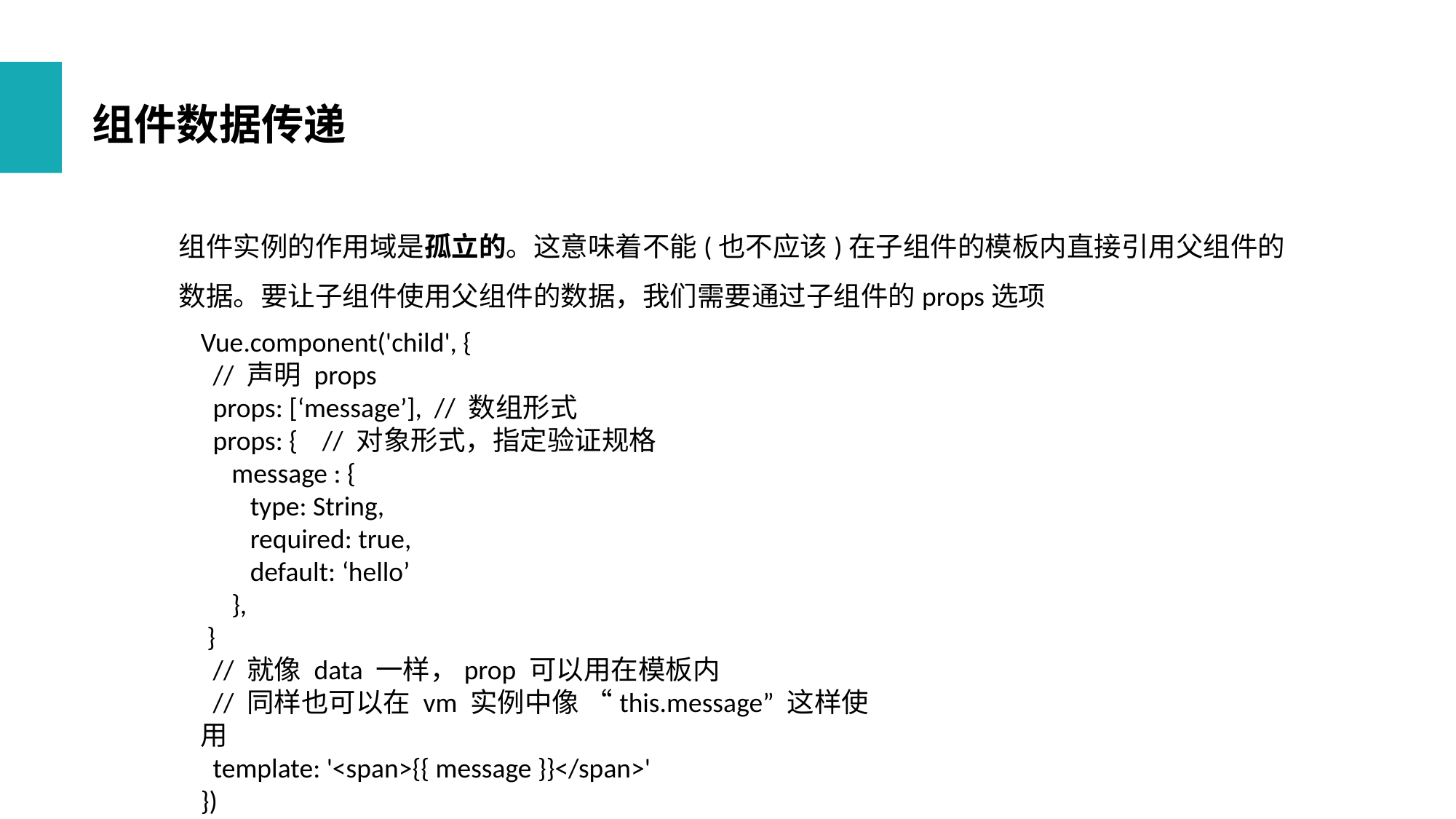

组件数据传递
组件实例的作用域是孤立的。这意味着不能(也不应该)在子组件的模板内直接引用父组件的数据。要让子组件使用父组件的数据，我们需要通过子组件的props选项
Vue.component('child', {
  // 声明 props
  props: [‘message’],  // 数组形式
  props: {    // 对象形式，指定验证规格
     message : {
        type: String,
        required: true,
        default: ‘hello’
     },
 }
  // 就像 data 一样，prop 可以用在模板内
  // 同样也可以在 vm 实例中像 “this.message” 这样使用
  template: '<span>{{ message }}</span>'
})